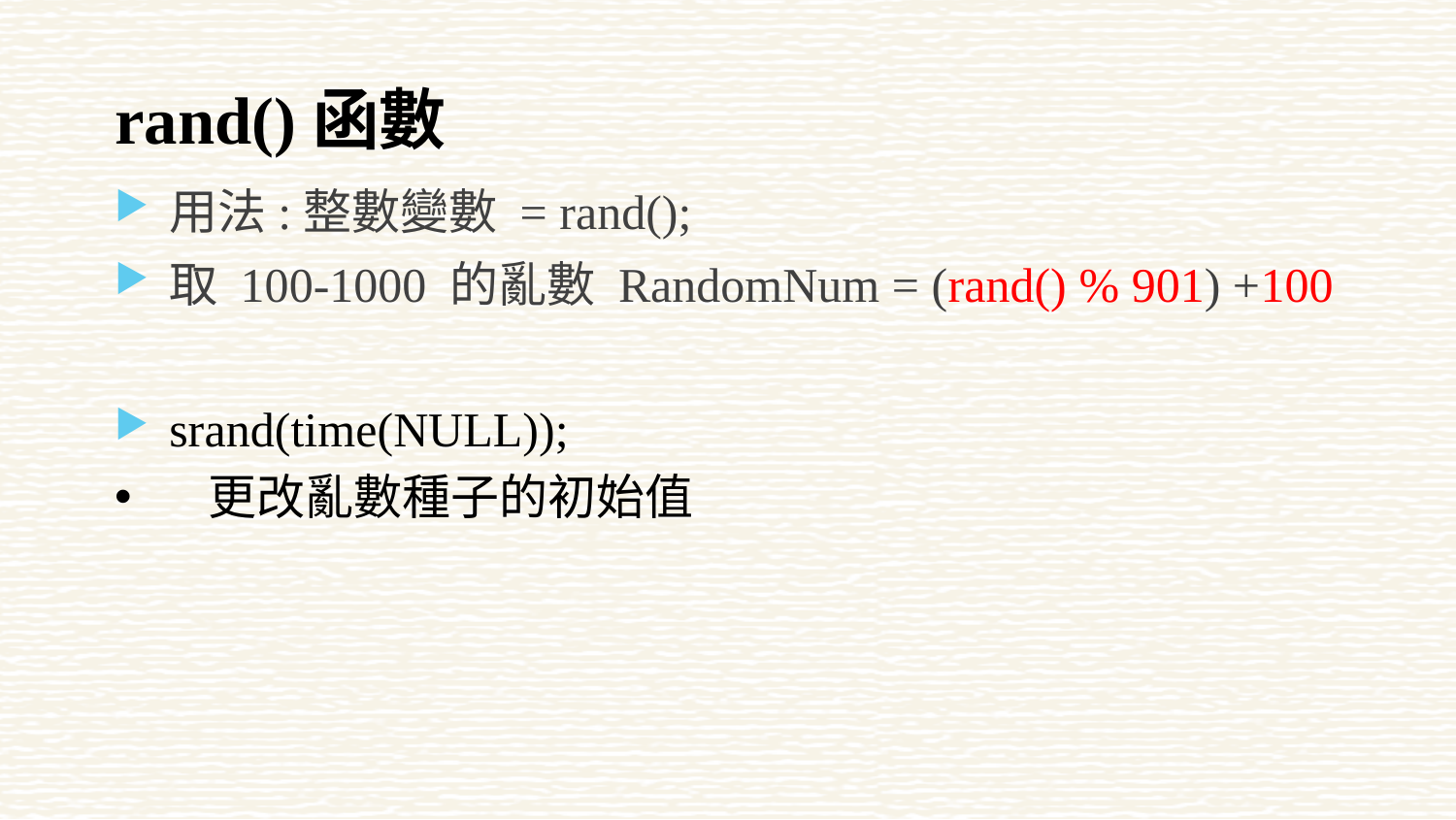

# rand()函數
用法:整數變數 = rand();
取 100-1000 的亂數 RandomNum = (rand() % 901) +100

srand(time(NULL));
     更改亂數種子的初始值